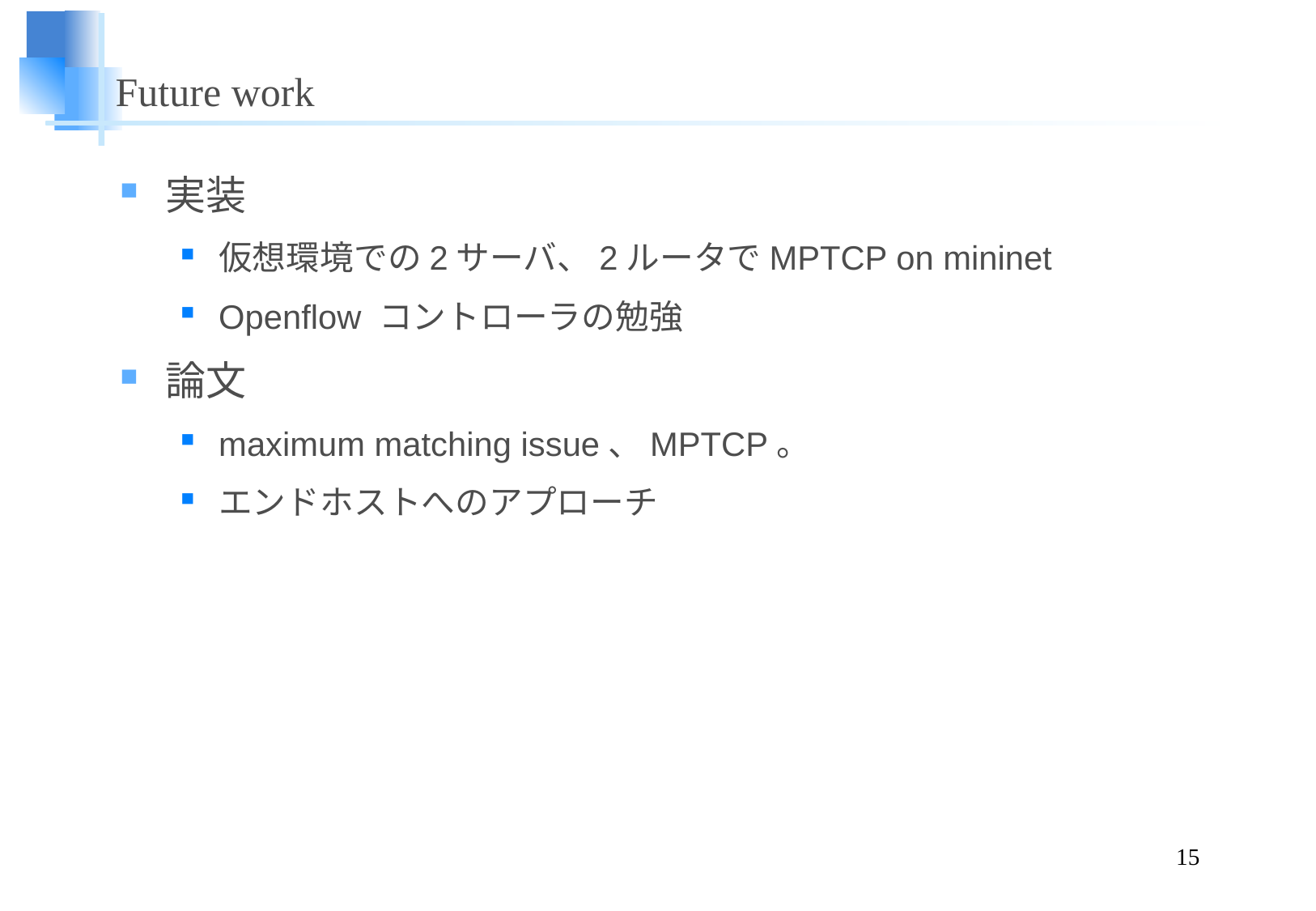

# Future work
実装
仮想環境での2サーバ、2ルータでMPTCP on mininet
Openflow コントローラの勉強
論文
maximum matching issue、MPTCP。
エンドホストへのアプローチ
15